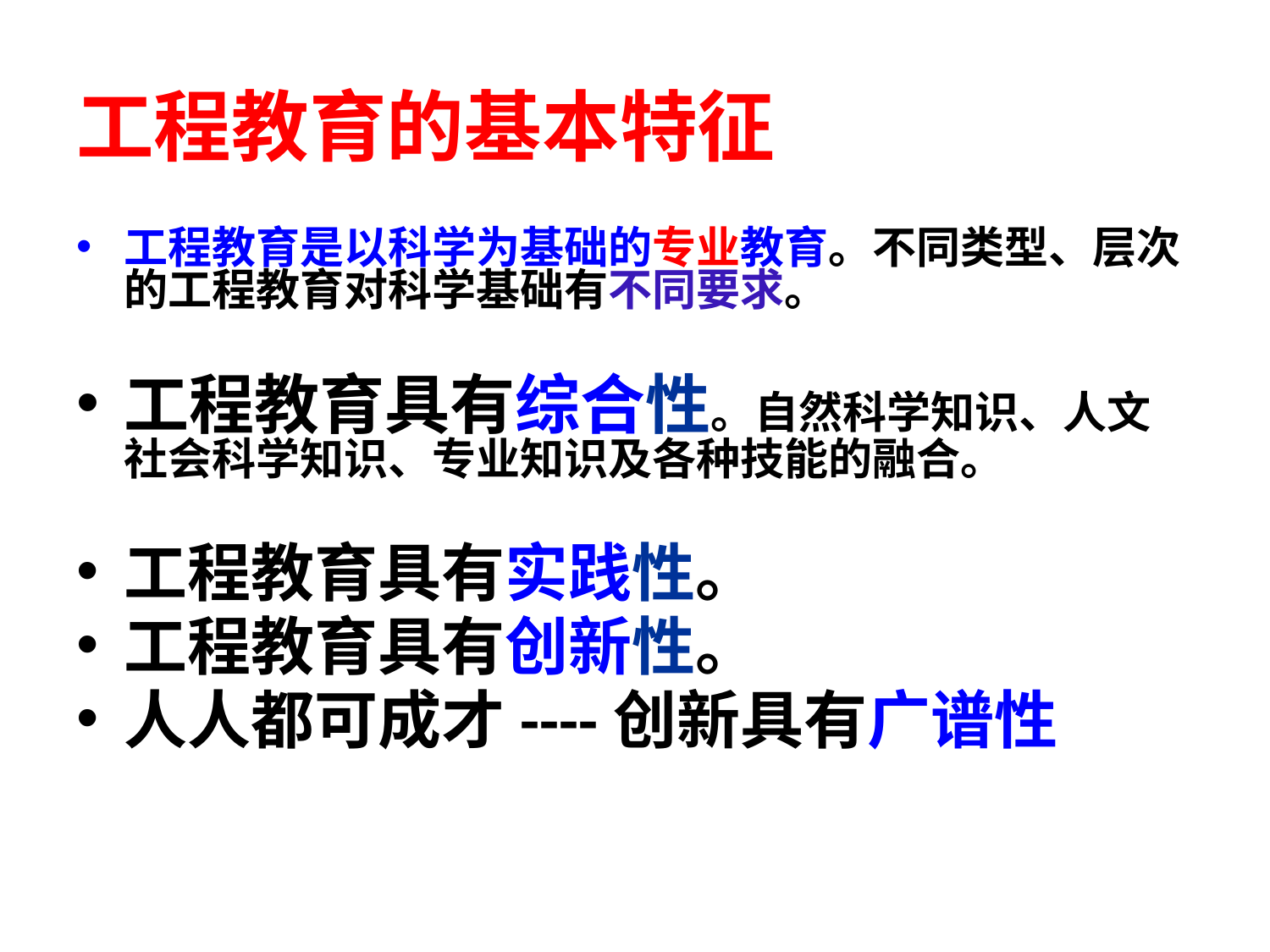

#
工程教育的基本特征

工程教育是以科学为基础的专业教育。不同类型、层次的工程教育对科学基础有不同要求。

工程教育具有综合性。自然科学知识、人文社会科学知识、专业知识及各种技能的融合。

工程教育具有实践性。
工程教育具有创新性。
人人都可成才----创新具有广谱性